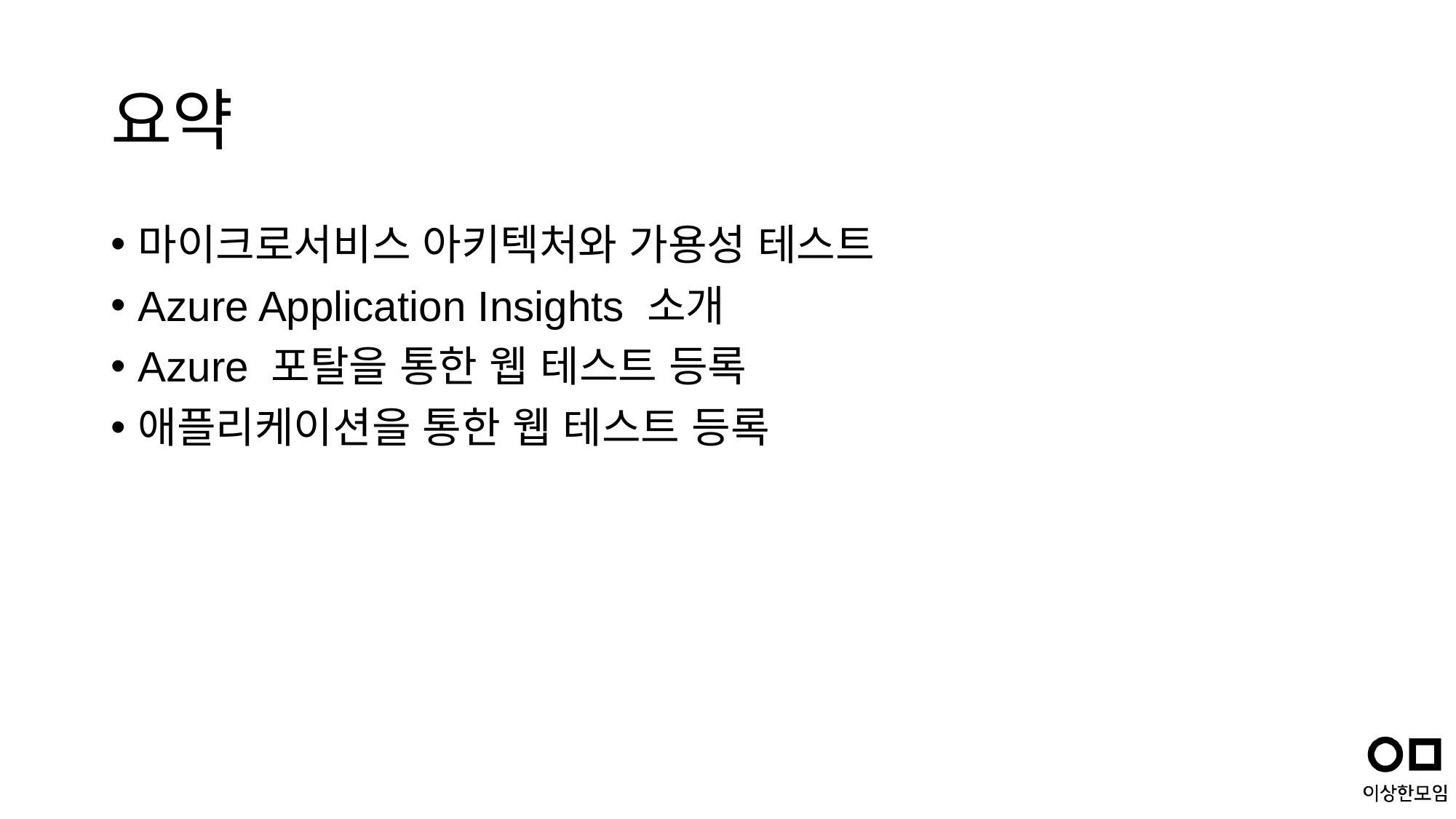

# 요약
마이크로서비스 아키텍처와 가용성 테스트
Azure Application Insights 소개
Azure 포탈을 통한 웹 테스트 등록
애플리케이션을 통한 웹 테스트 등록